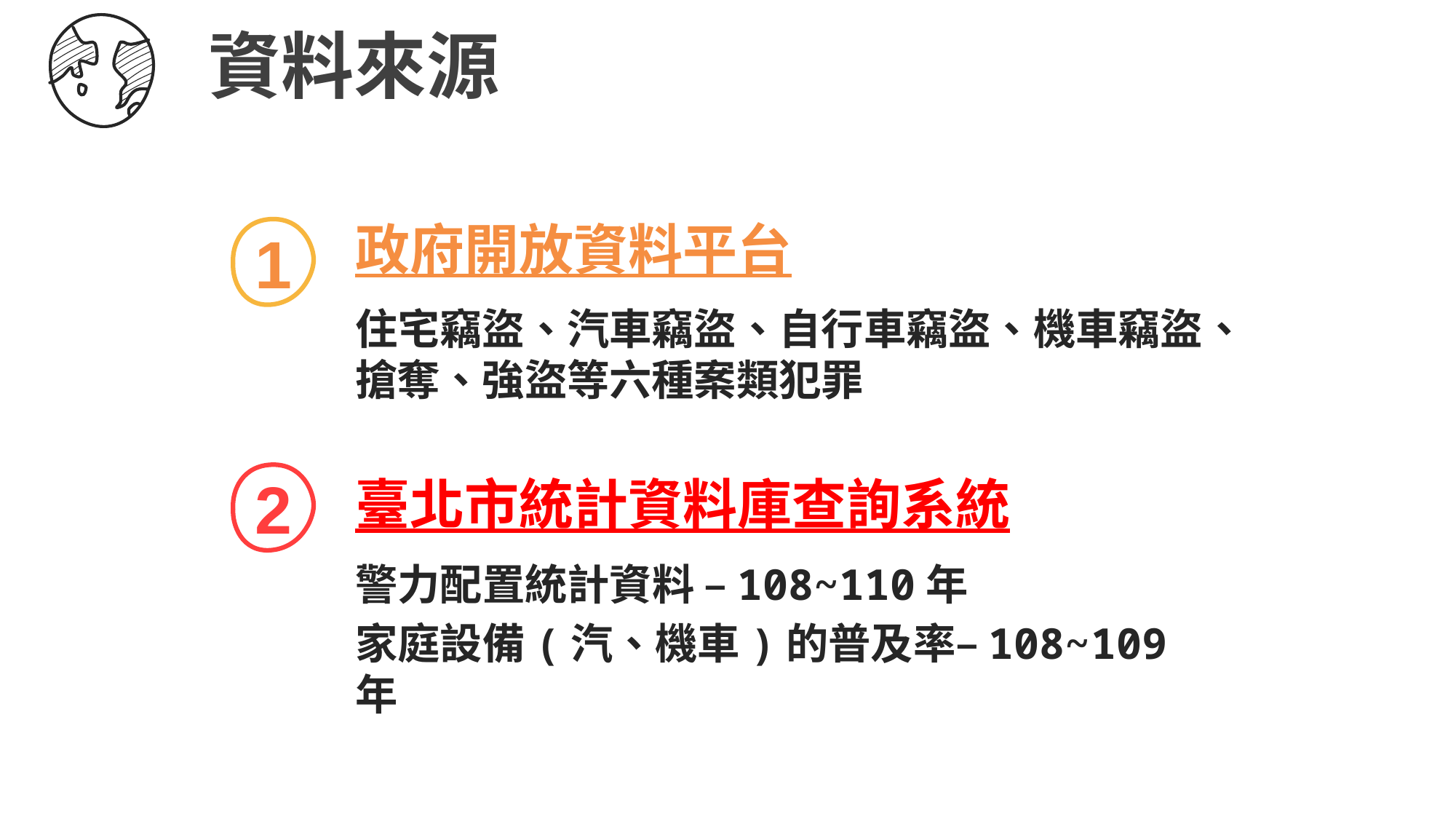

資料來源

政府開放資料平台
住宅竊盜、汽車竊盜、自行車竊盜、機車竊盜、搶奪、強盜等六種案類犯罪
1

2
臺北市統計資料庫查詢系統
警力配置統計資料 –108~110年
家庭設備(汽、機車)的普及率–108~109年